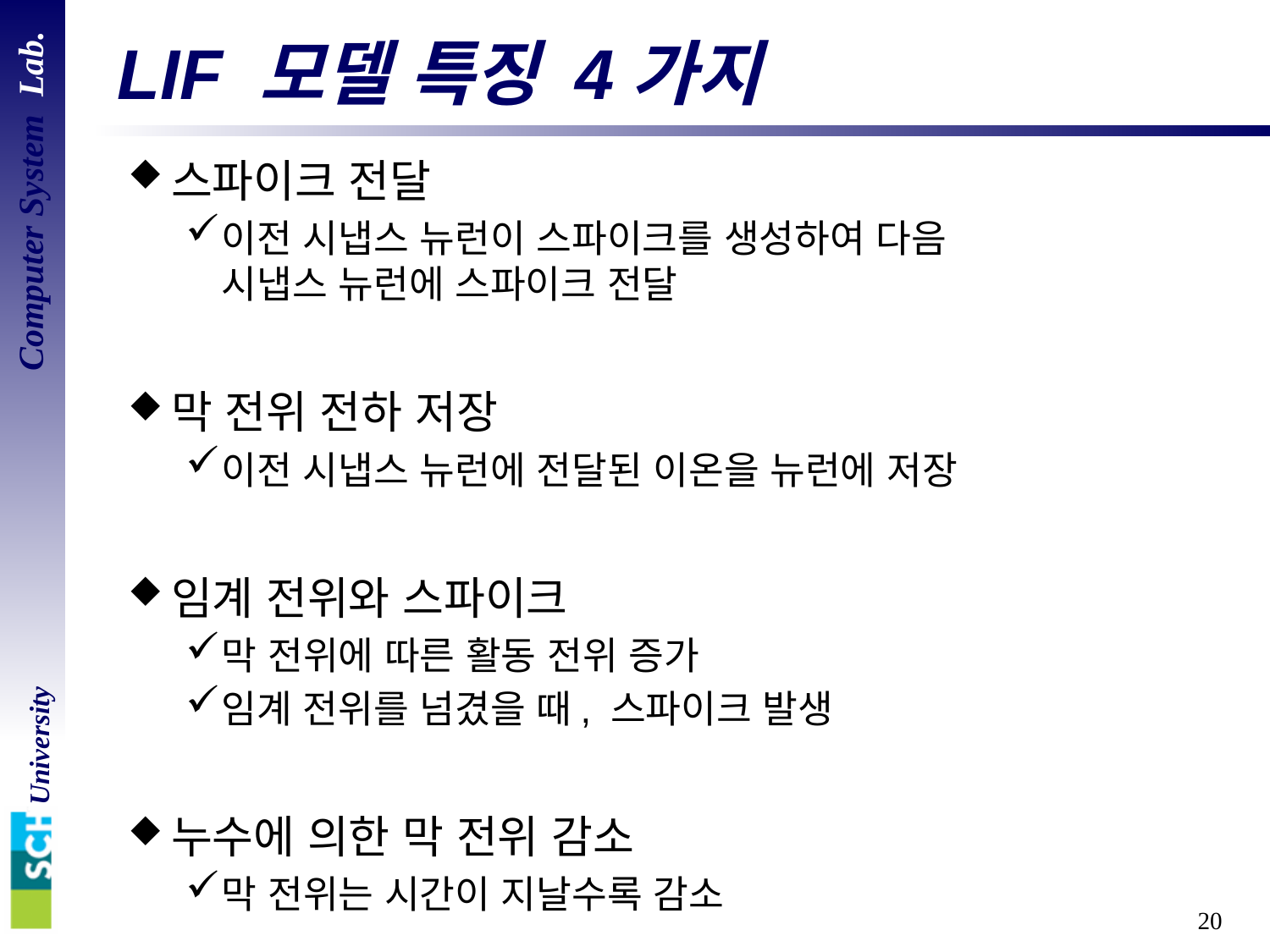

# LIF 모델 특징 4가지
스파이크 전달
이전 시냅스 뉴런이 스파이크를 생성하여 다음
시냅스 뉴런에 스파이크 전달

막 전위 전하 저장
이전 시냅스 뉴런에 전달된 이온을 뉴런에 저장

임계 전위와 스파이크
막 전위에 따른 활동 전위 증가
임계 전위를 넘겼을 때, 스파이크 발생

누수에 의한 막 전위 감소
막 전위는 시간이 지날수록 감소